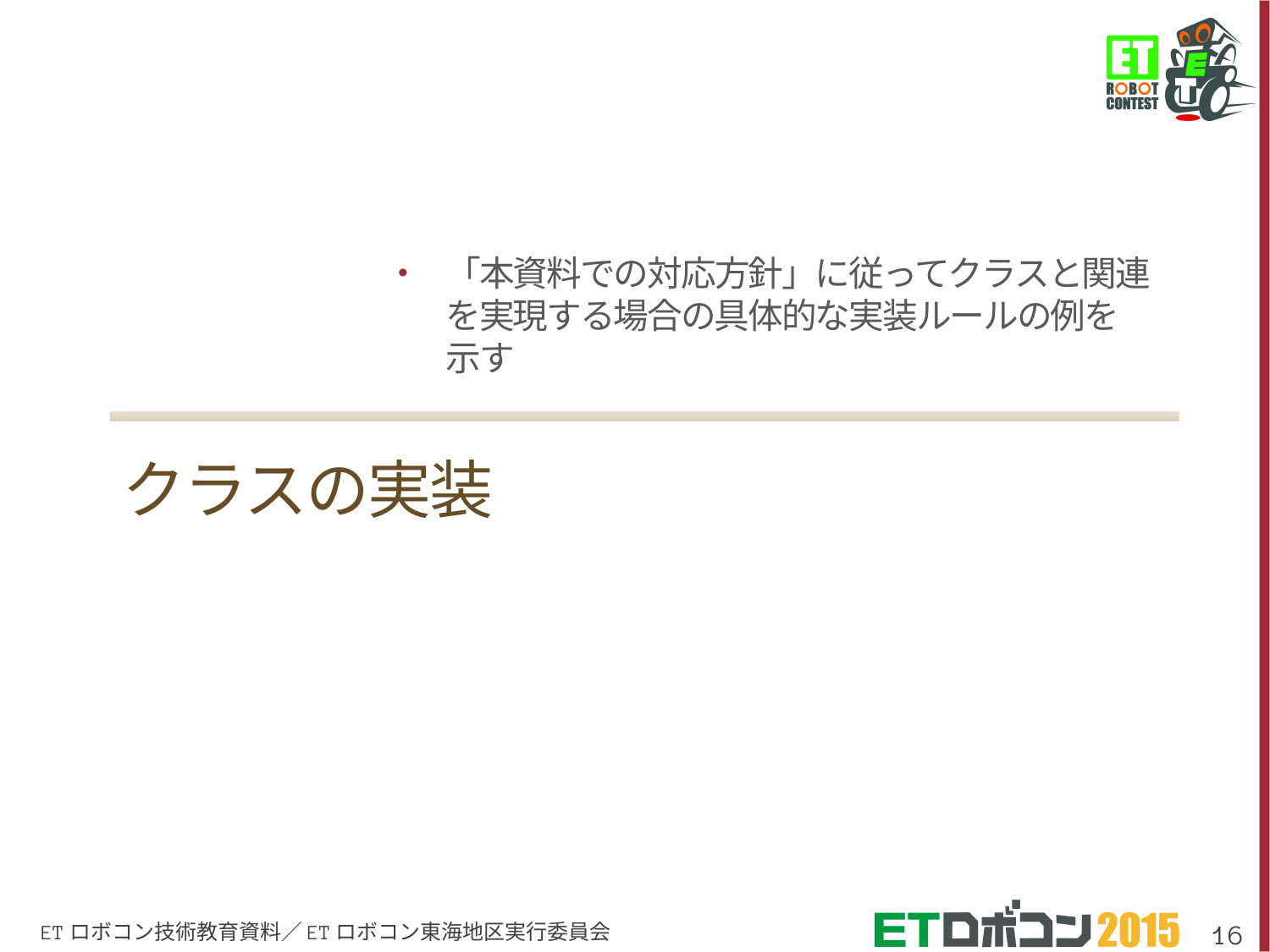

「本資料での対応方針」に従ってクラスと関連を実現する場合の具体的な実装ルールの例を　示す
# クラスの実装
ETロボコン技術教育資料／ETロボコン東海地区実行委員会
16